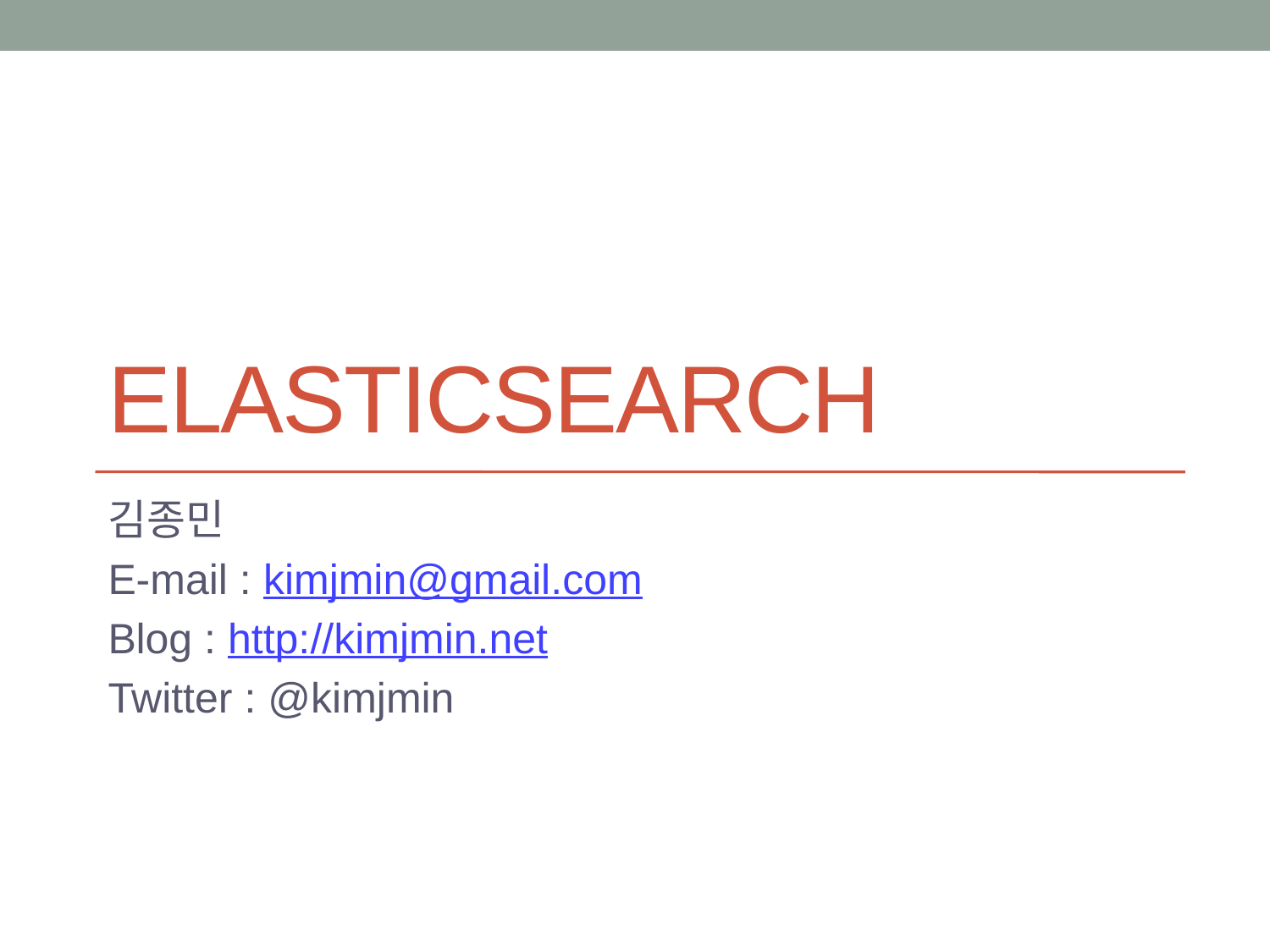

# Elasticsearch
김종민
E-mail : kimjmin@gmail.com
Blog : http://kimjmin.net
Twitter : @kimjmin